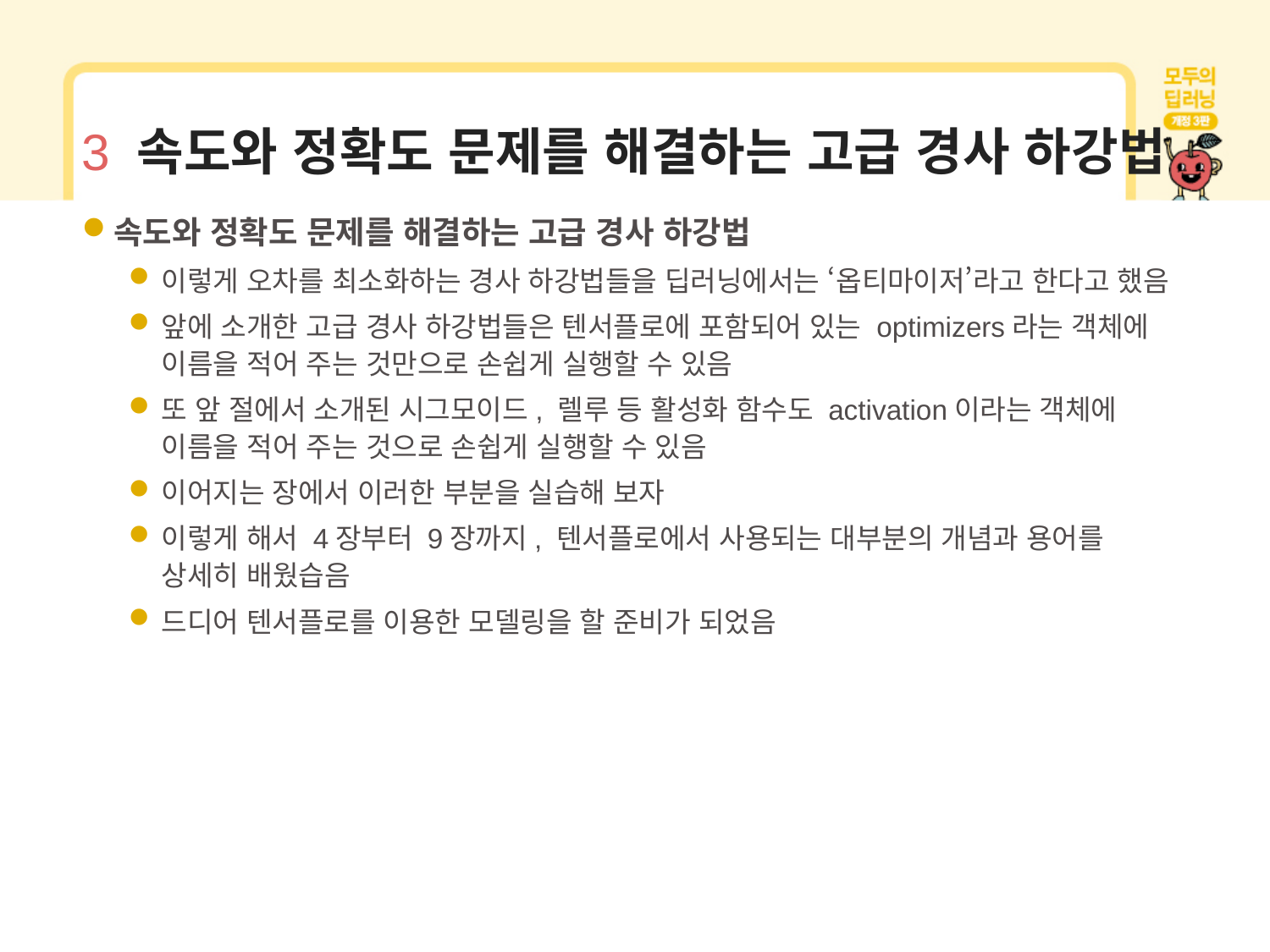

# 3 속도와 정확도 문제를 해결하는 고급 경사 하강법
속도와 정확도 문제를 해결하는 고급 경사 하강법
이렇게 오차를 최소화하는 경사 하강법들을 딥러닝에서는 ‘옵티마이저’라고 한다고 했음
앞에 소개한 고급 경사 하강법들은 텐서플로에 포함되어 있는 optimizers라는 객체에 이름을 적어 주는 것만으로 손쉽게 실행할 수 있음
또 앞 절에서 소개된 시그모이드, 렐루 등 활성화 함수도 activation이라는 객체에 이름을 적어 주는 것으로 손쉽게 실행할 수 있음
이어지는 장에서 이러한 부분을 실습해 보자
이렇게 해서 4장부터 9장까지, 텐서플로에서 사용되는 대부분의 개념과 용어를 상세히 배웠습음
드디어 텐서플로를 이용한 모델링을 할 준비가 되었음